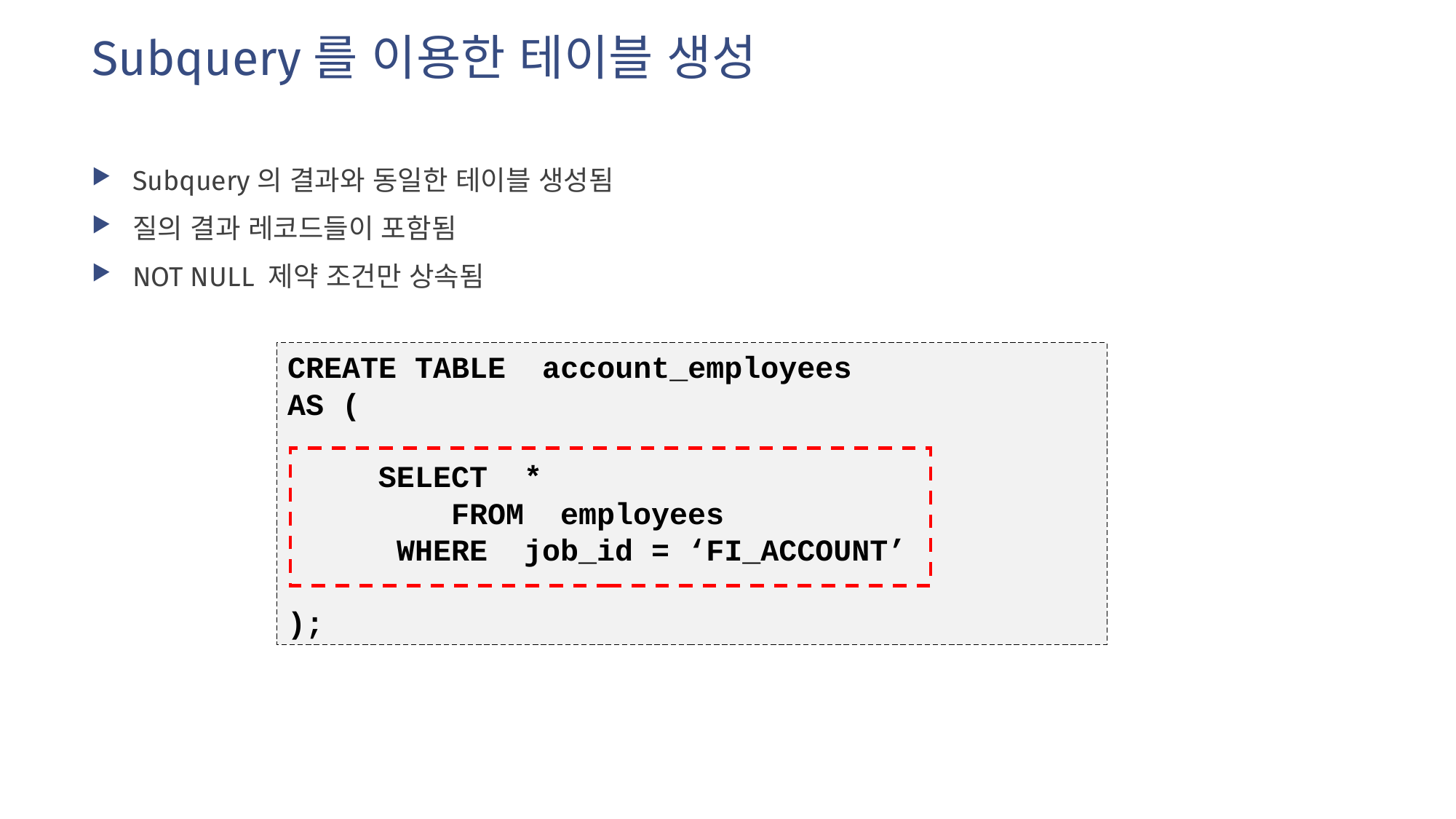

# Subquery를 이용한 테이블 생성
Subquery의 결과와 동일한 테이블 생성됨
질의 결과 레코드들이 포함됨
NOT NULL 제약 조건만 상속됨
CREATE TABLE  account_employees
AS (

     SELECT  *
         FROM  employees
      WHERE  job_id = ‘FI_ACCOUNT’

);